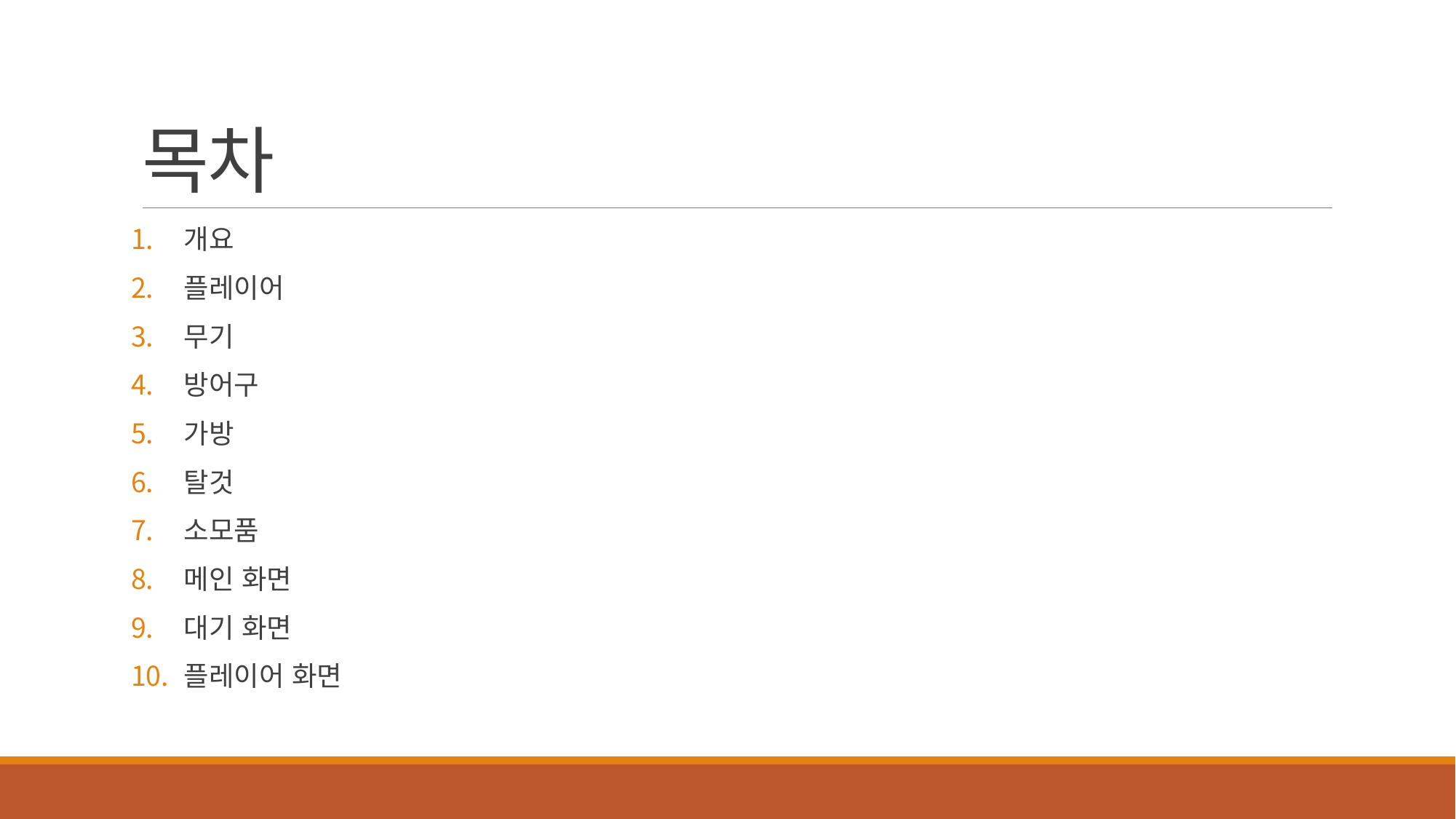

# 목차
개요
플레이어
무기
방어구
가방
탈것
소모품
메인 화면
대기 화면
플레이어 화면